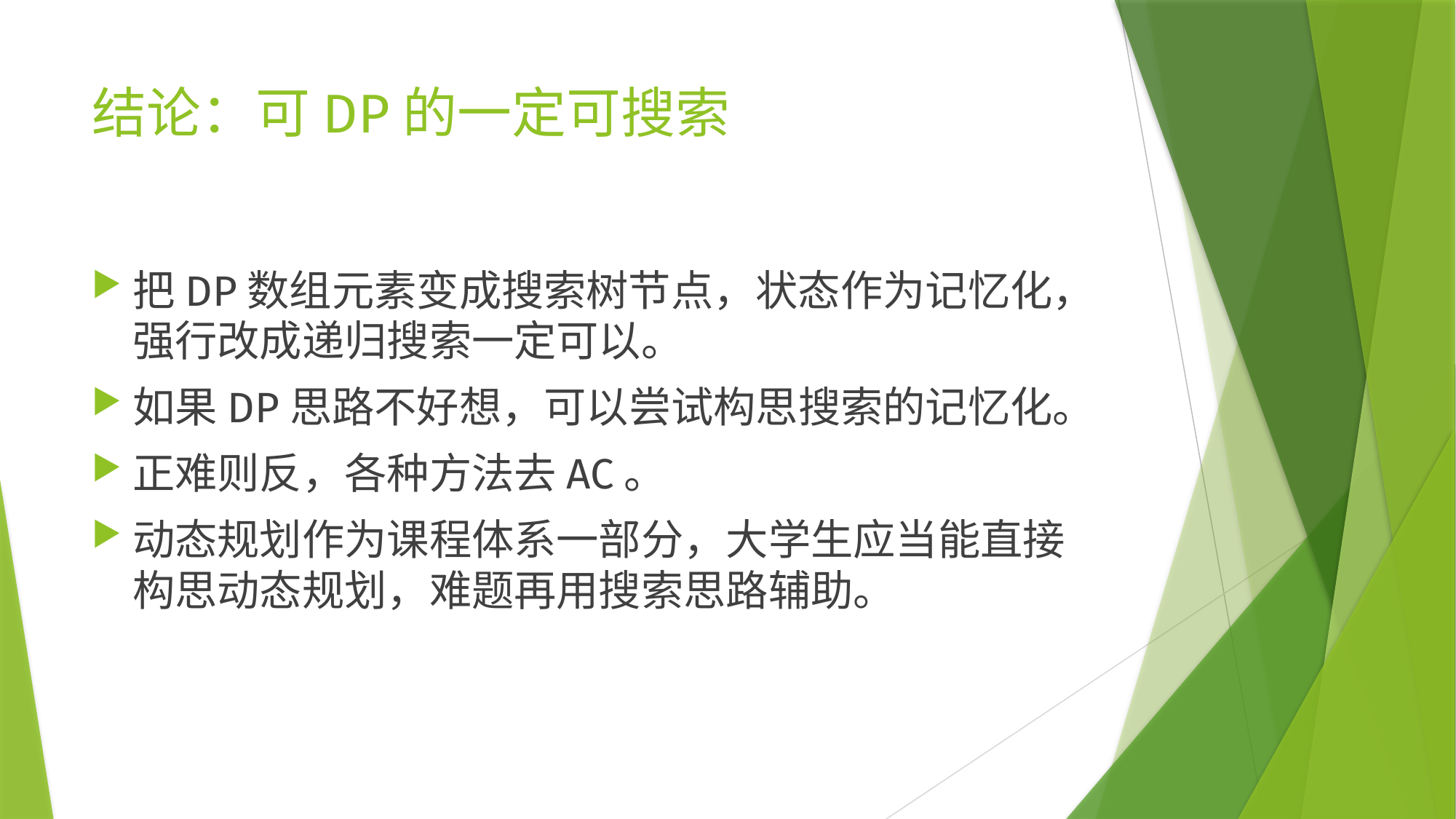

# 结论：可DP的一定可搜索
把DP数组元素变成搜索树节点，状态作为记忆化，强行改成递归搜索一定可以。
如果DP思路不好想，可以尝试构思搜索的记忆化。
正难则反，各种方法去AC。
动态规划作为课程体系一部分，大学生应当能直接构思动态规划，难题再用搜索思路辅助。